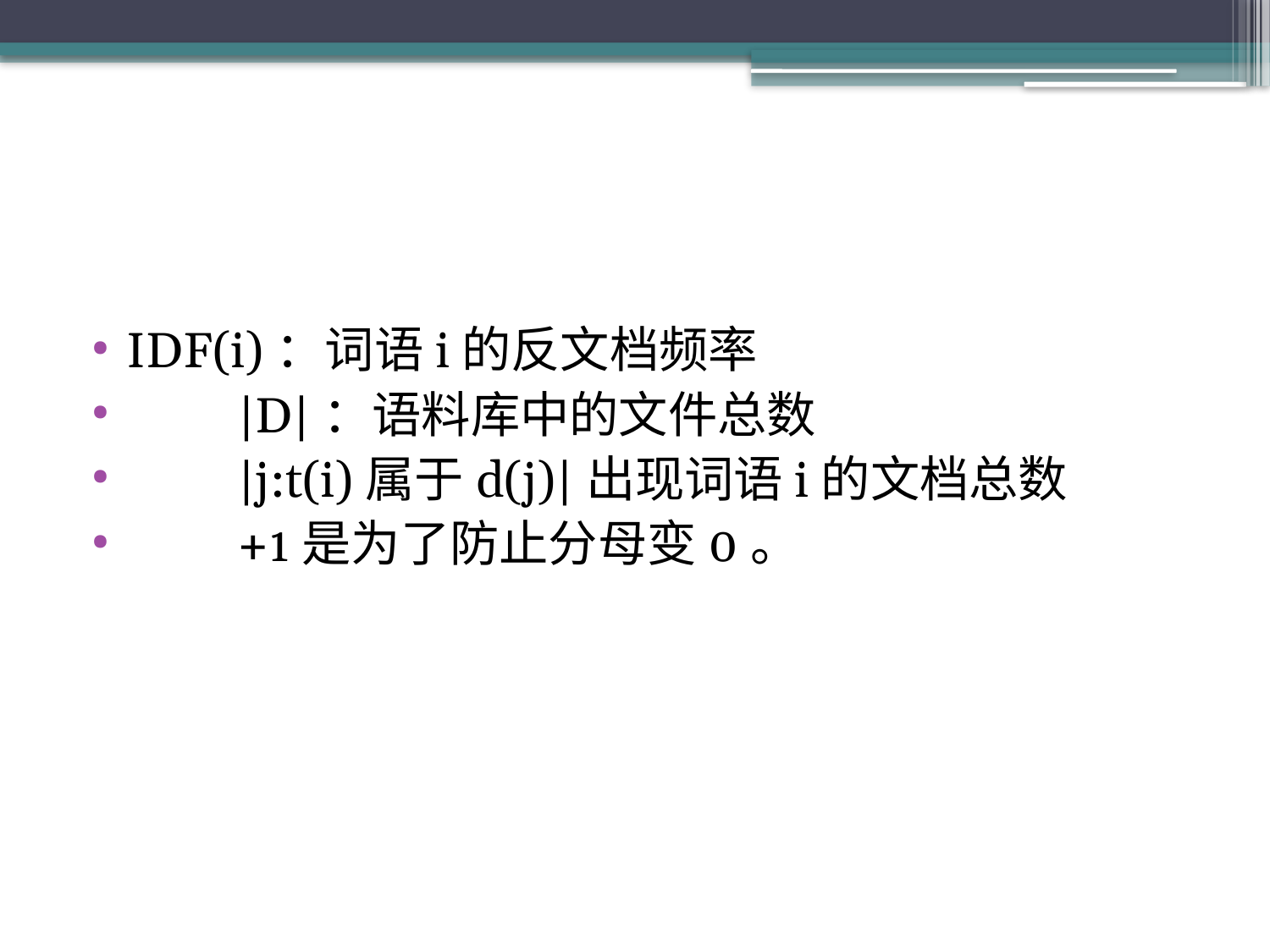

#
IDF(i)：词语i的反文档频率
　　|D|：语料库中的文件总数
　　|j:t(i)属于d(j)|出现词语i的文档总数
　　+1是为了防止分母变0。